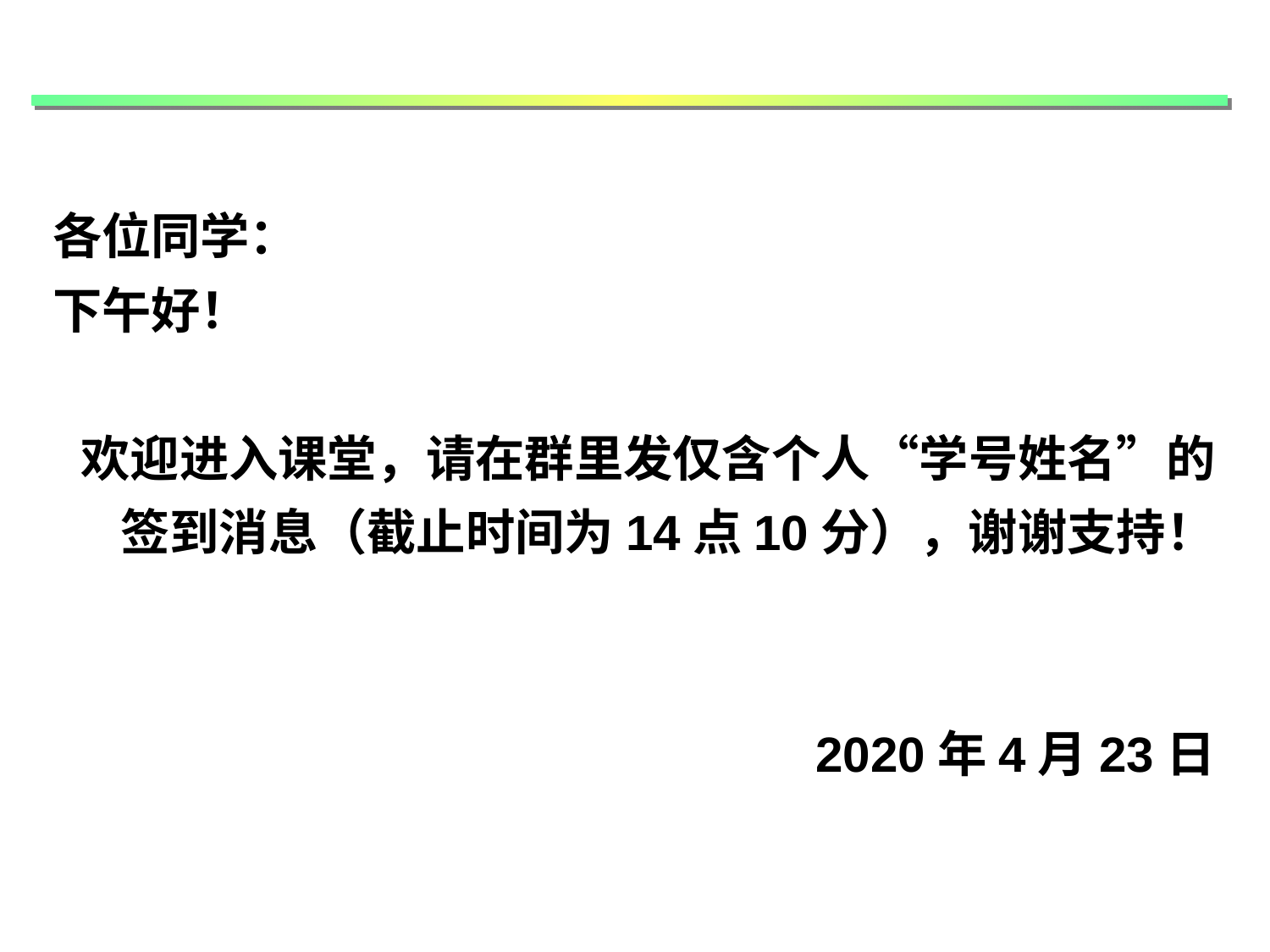

各位同学：
下午好！

欢迎进入课堂，请在群里发仅含个人“学号姓名”的签到消息（截止时间为14点10分），谢谢支持！

2020年4月23日